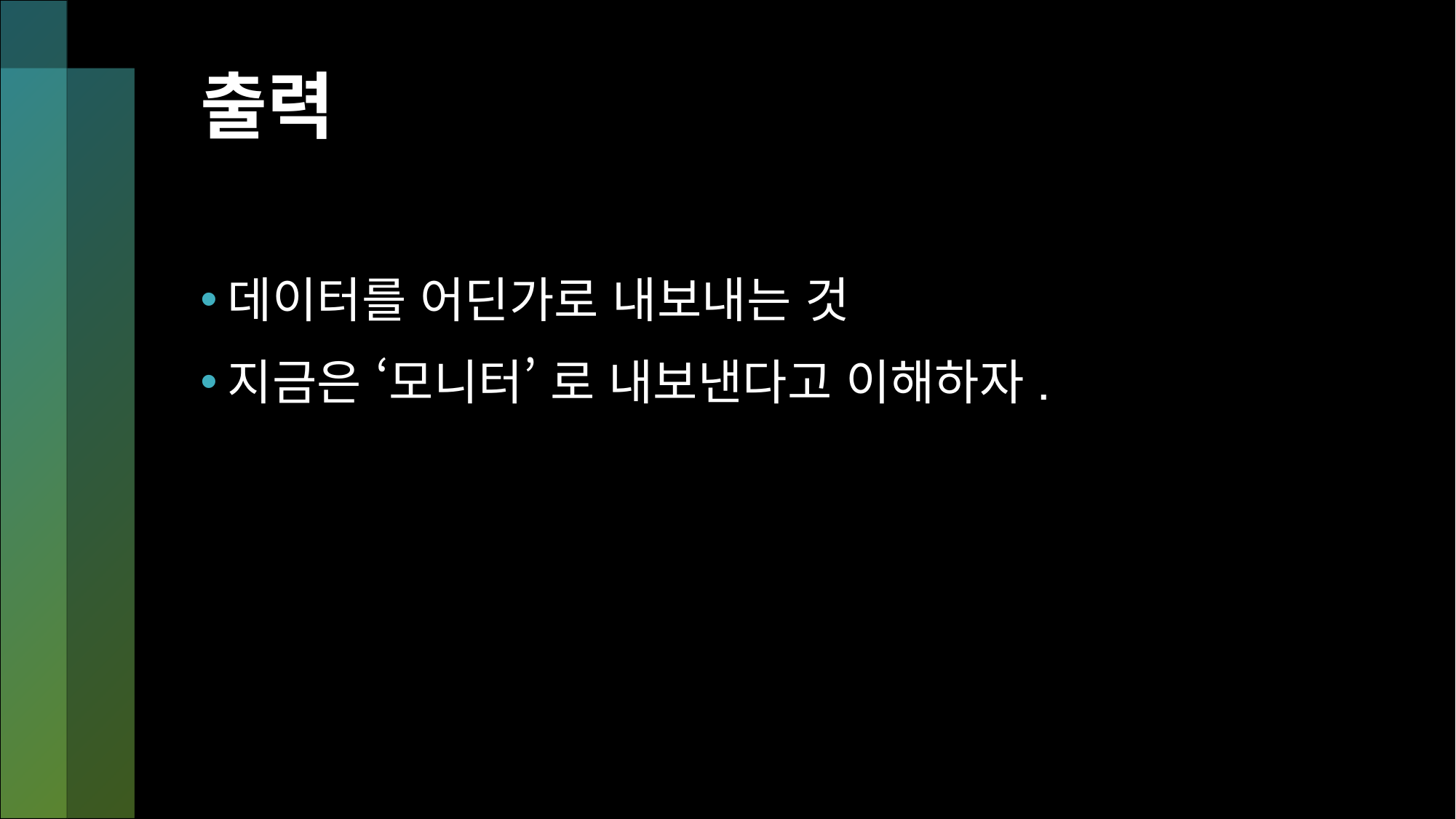

# 출력
데이터를 어딘가로 내보내는 것
지금은 ‘모니터’ 로 내보낸다고 이해하자.